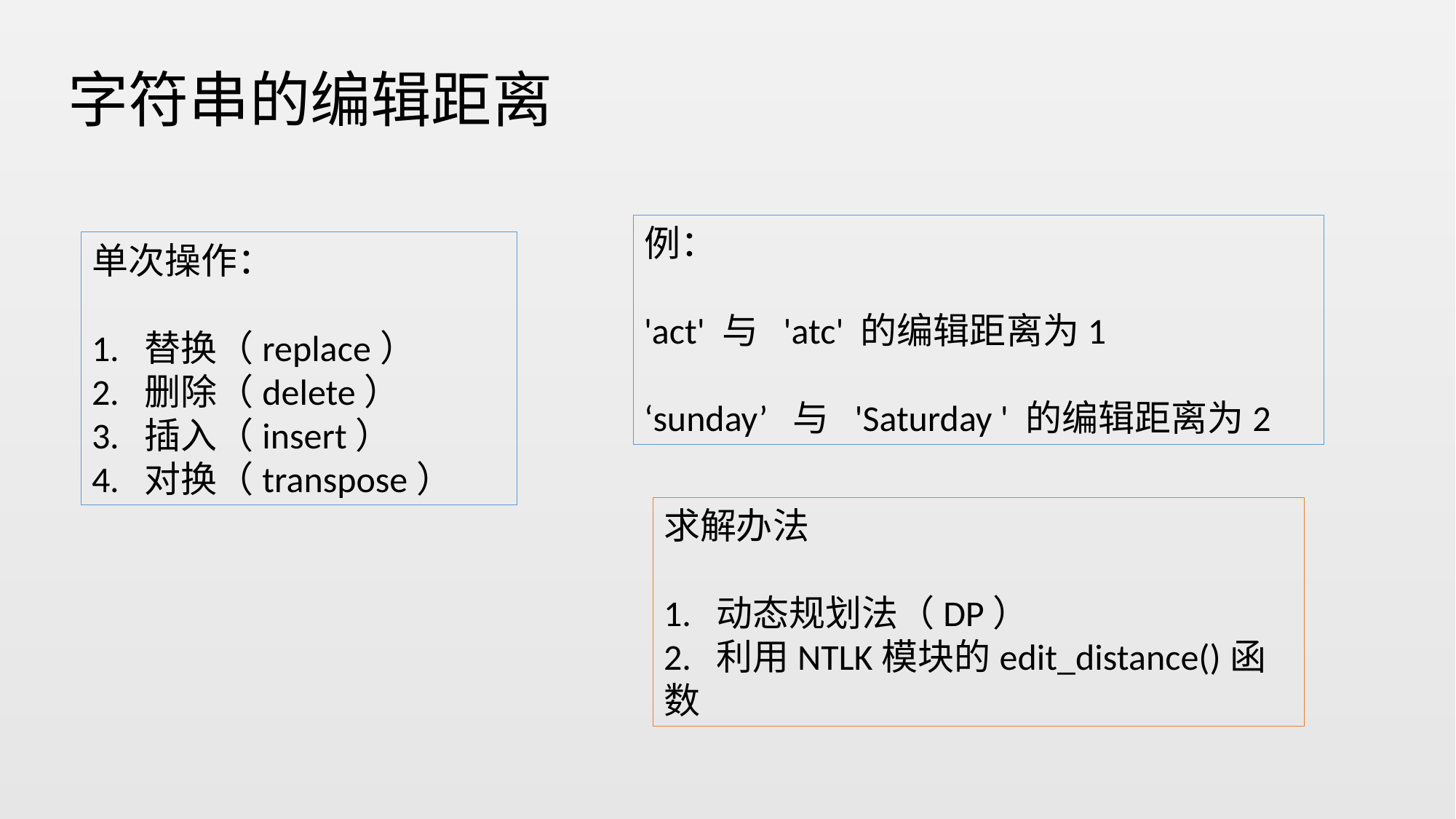

字符串的编辑距离
例：

'act' 与  'atc' 的编辑距离为1

‘sunday’  与  'Saturday ' 的编辑距离为2
单次操作：

1.  替换（replace）
2.  删除（delete）
3.  插入（insert）
4.  对换（transpose）
求解办法

1.  动态规划法（DP）
2.  利用NTLK模块的edit_distance()函数